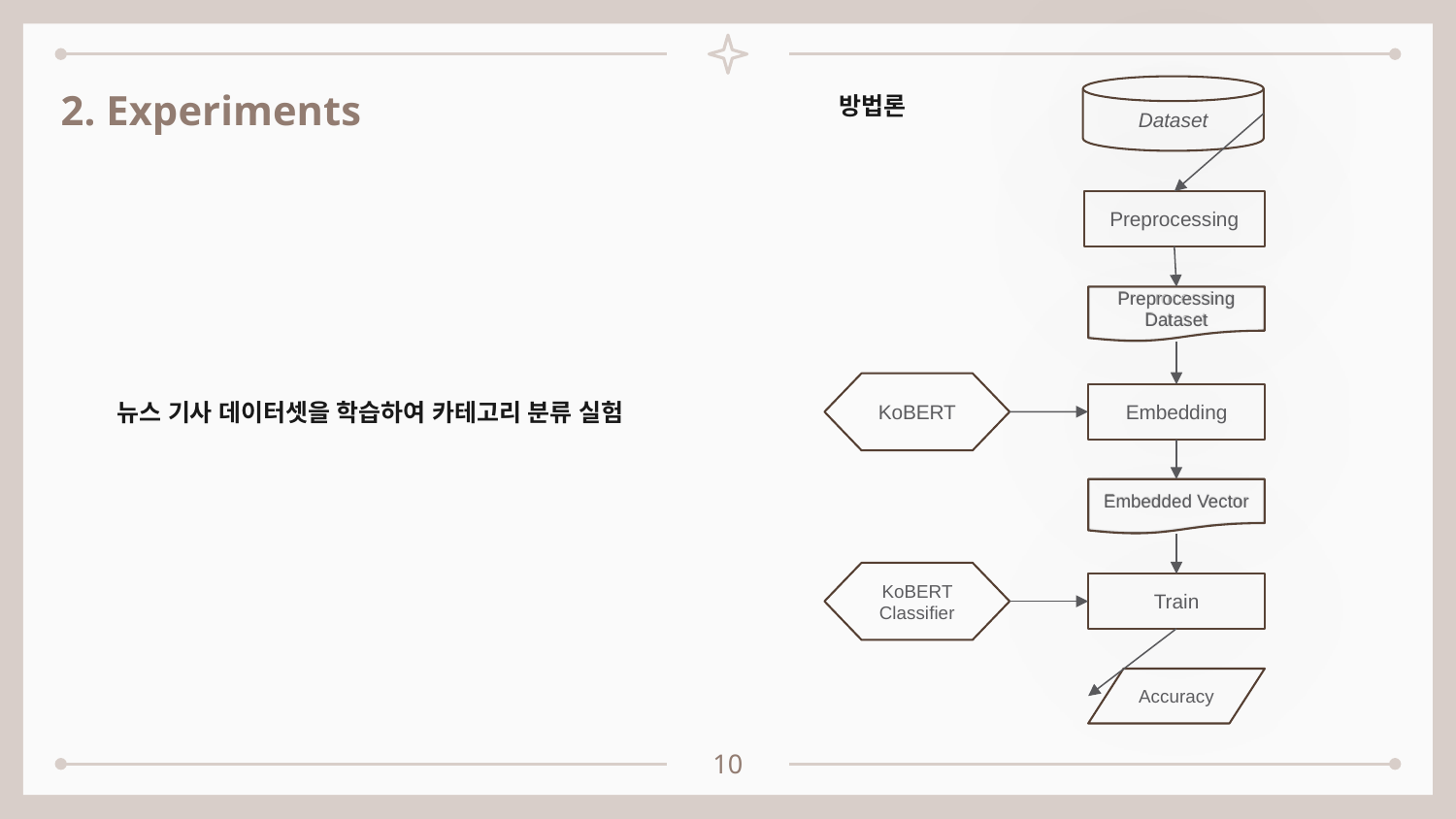

Dataset
방법론
2. Experiments
Preprocessing
Preprocessing
Dataset
KoBERT
뉴스 기사 데이터셋을 학습하여 카테고리 분류 실험
Embedding
Embedded Vector
KoBERT Classifier
Train
Accuracy
10